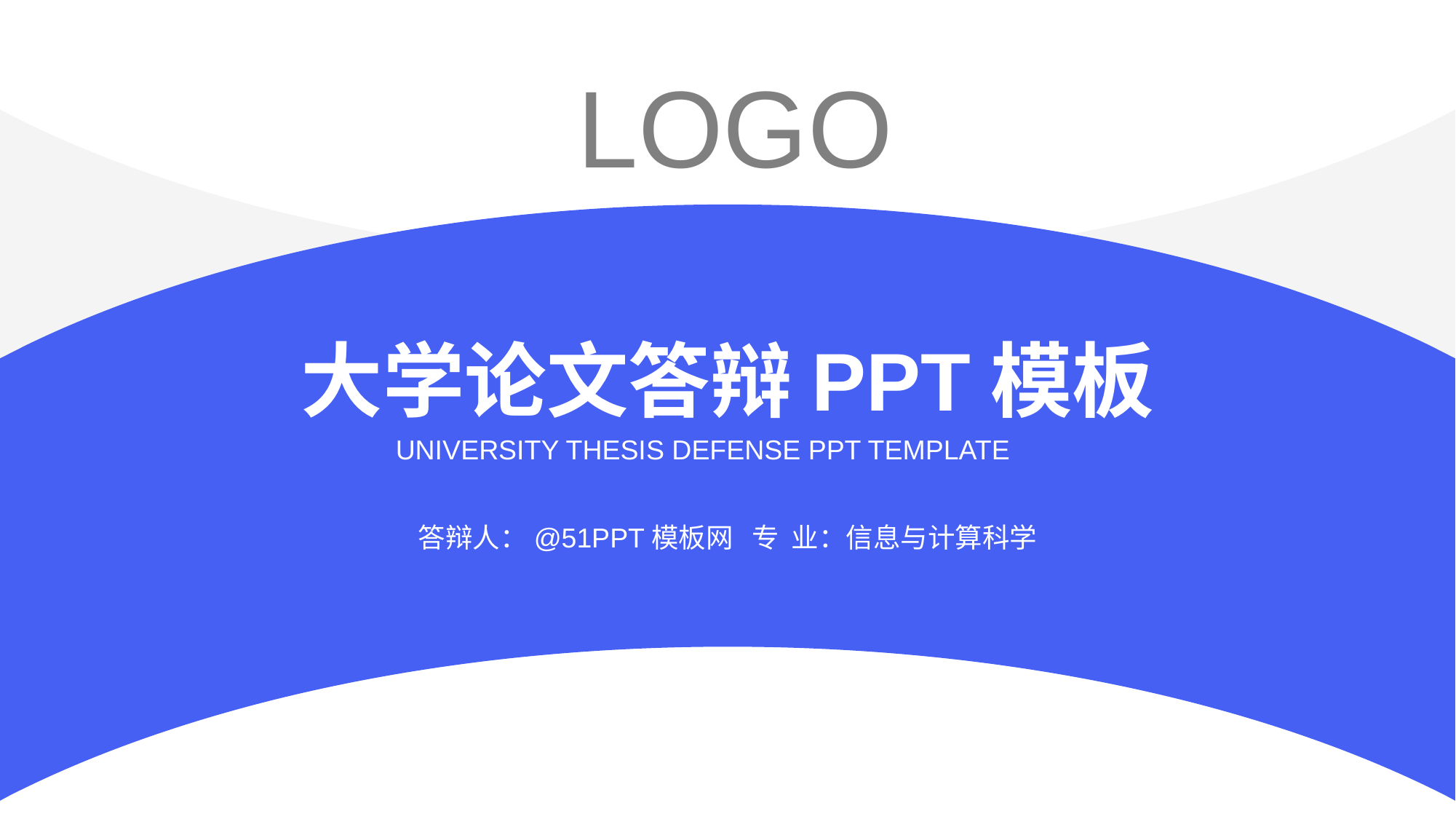

LOGO

大学论文答辩PPT模板
UNIVERSITY THESIS DEFENSE PPT TEMPLATE
答辩人：@51PPT模板网   专  业：信息与计算科学